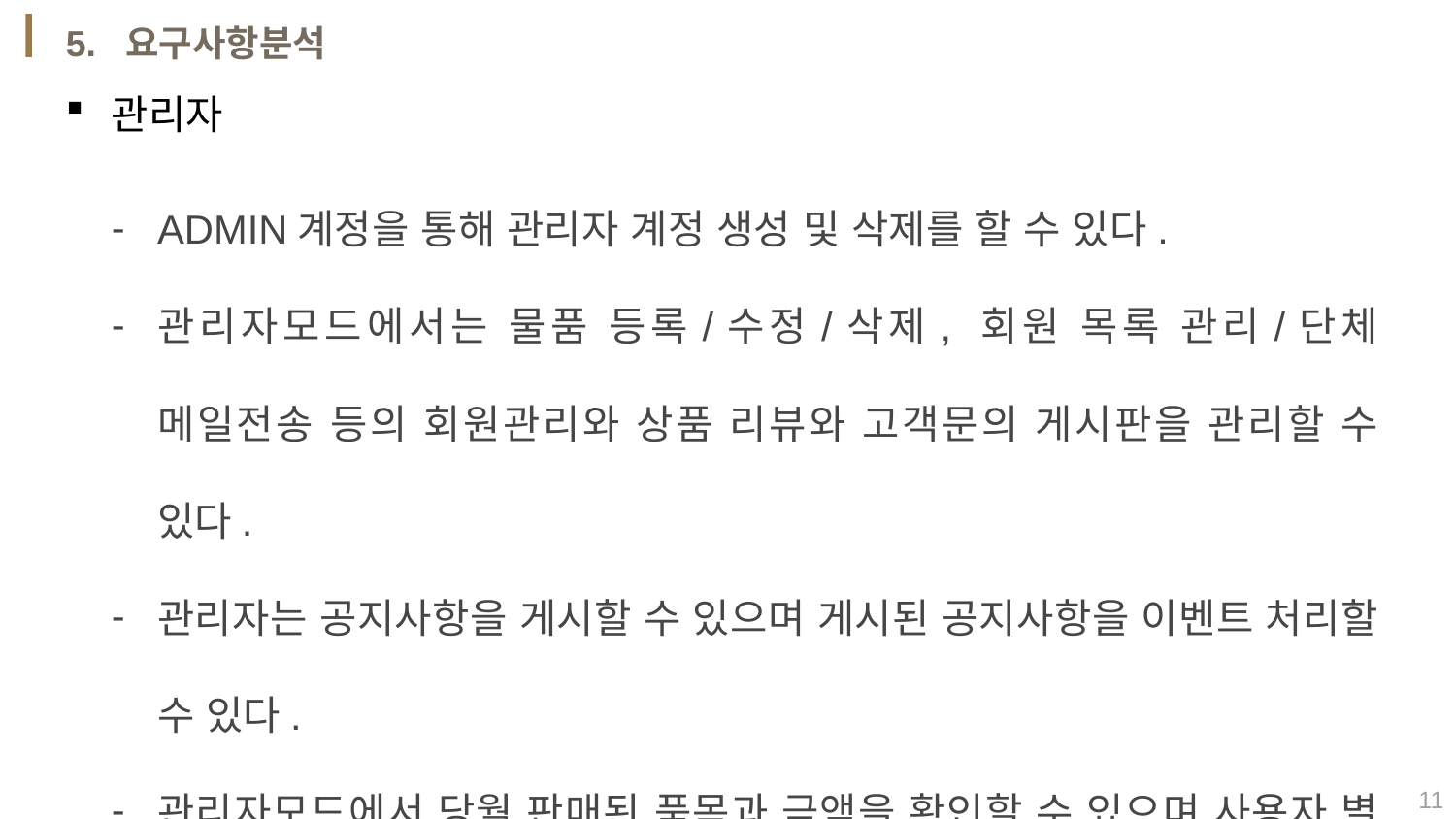

5.  요구사항분석
관리자
ADMIN계정을 통해 관리자 계정 생성 및 삭제를 할 수 있다.
관리자모드에서는 물품 등록/수정/삭제, 회원 목록 관리/단체 메일전송 등의 회원관리와 상품 리뷰와 고객문의 게시판을 관리할 수 있다.
관리자는 공지사항을 게시할 수 있으며 게시된 공지사항을 이벤트 처리할 수 있다.
관리자모드에서 당월 판매된 품목과 금액을 확인할 수 있으며 사용자 별 누적금액등을 확인할 수 있다.
11